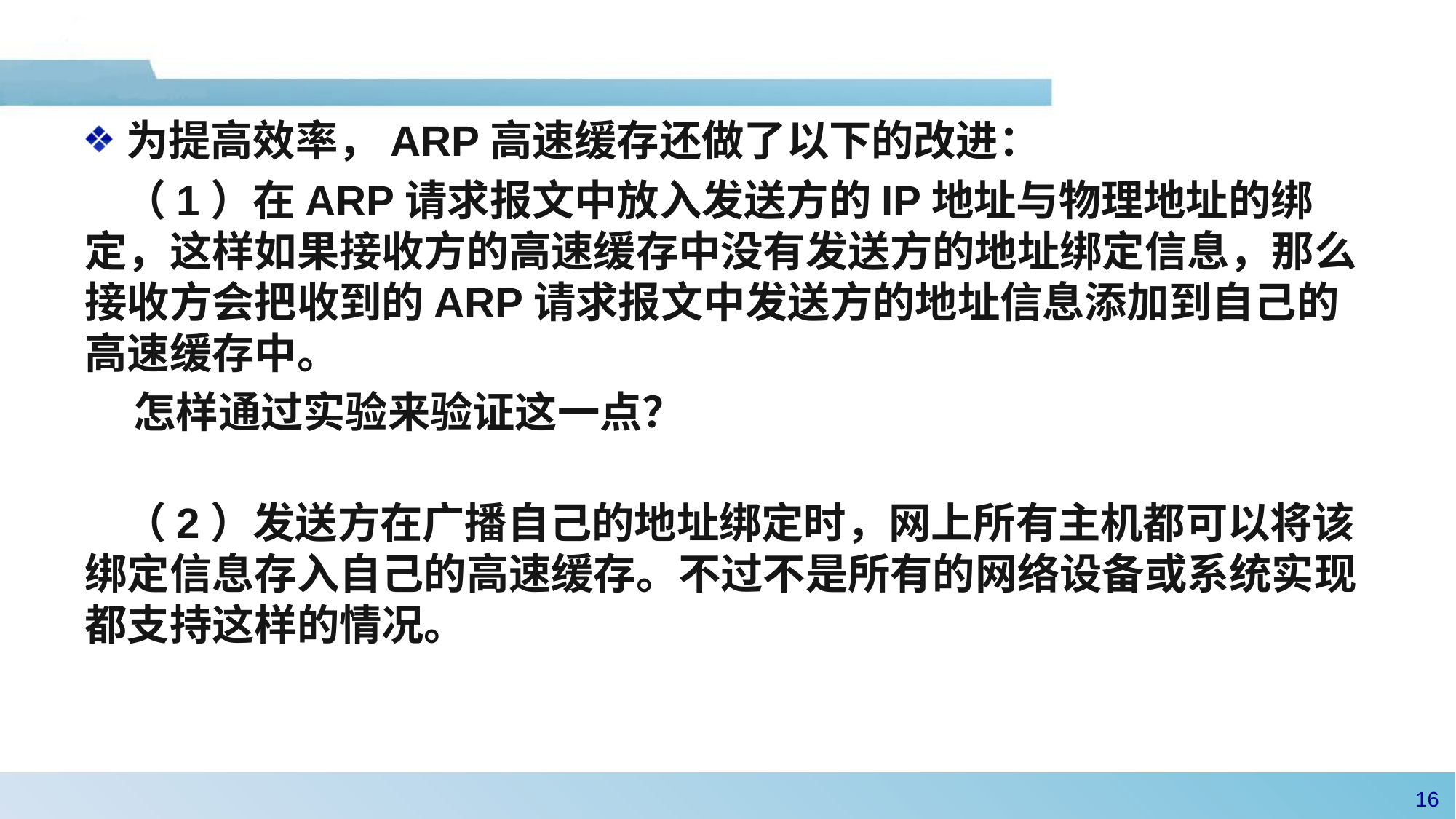

#
为提高效率，ARP高速缓存还做了以下的改进：
   （1）在ARP请求报文中放入发送方的IP地址与物理地址的绑定，这样如果接收方的高速缓存中没有发送方的地址绑定信息，那么接收方会把收到的ARP请求报文中发送方的地址信息添加到自己的高速缓存中。
    怎样通过实验来验证这一点？
   （2）发送方在广播自己的地址绑定时，网上所有主机都可以将该绑定信息存入自己的高速缓存。不过不是所有的网络设备或系统实现都支持这样的情况。
16